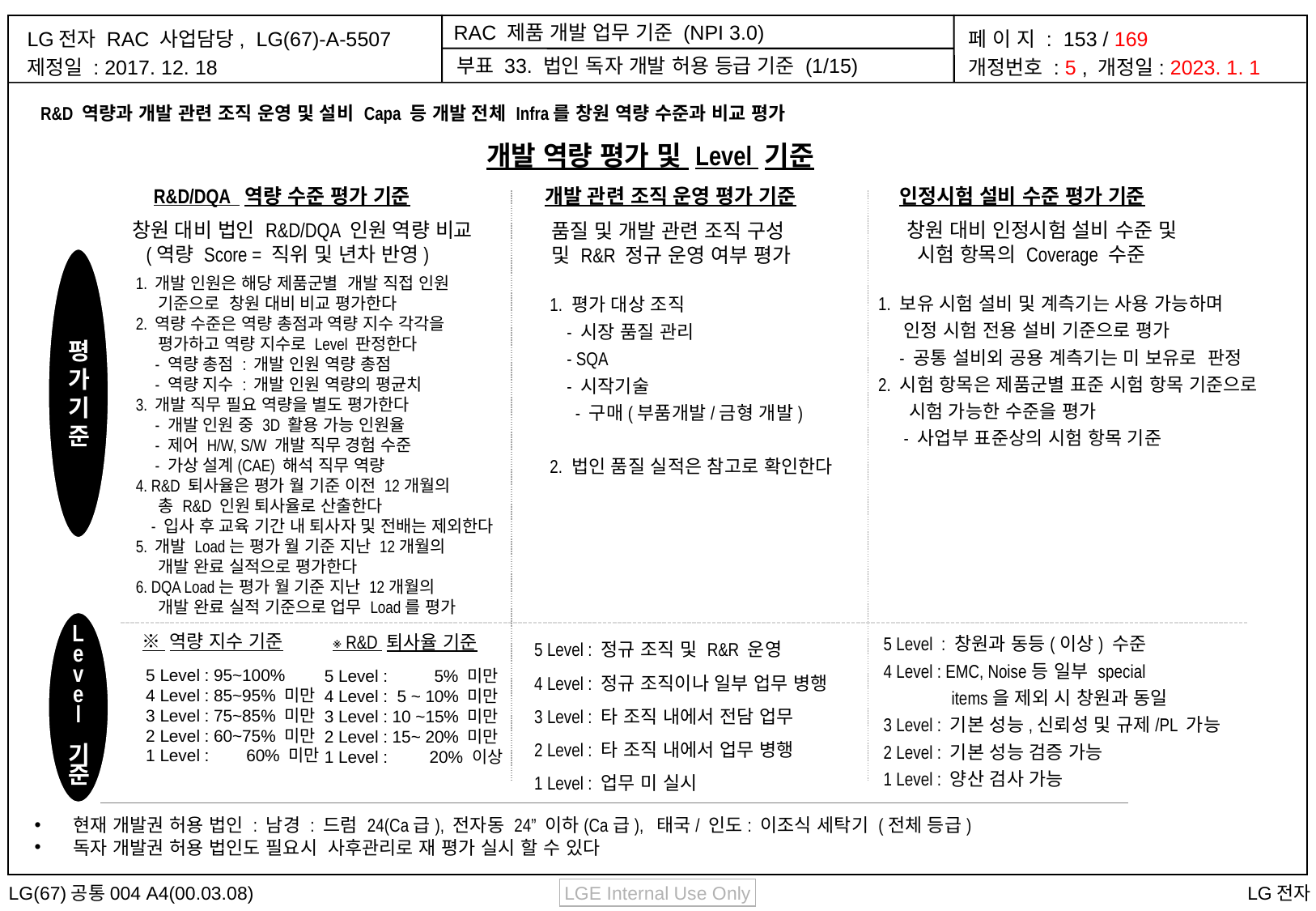

부표 33. 법인 독자 개발 허용 등급 기준 (1/15)
R&D 역량과 개발 관련 조직 운영 및 설비 Capa 등 개발 전체 Infra를 창원 역량 수준과 비교 평가
개발 역량 평가 및 Level 기준
개발 관련 조직 운영 평가 기준
인정시험 설비 수준 평가 기준
R&D/DQA  역량 수준 평가 기준
 창원 대비 법인 R&D/DQA 인원 역량 비교
     (역량 Score = 직위 및 년차 반영)
창원 대비 인정시험 설비 수준 및
 시험 항목의 Coverage 수준
품질 및 개발 관련 조직 구성
및 R&R 정규 운영 여부 평가
평가기준
1. 개발 인원은 해당 제품군별  개발 직접 인원
    기준으로  창원 대비 비교 평가한다
2. 역량 수준은 역량 총점과 역량 지수 각각을
    평가하고 역량 지수로 Level 판정한다
     - 역량 총점 : 개발 인원 역량 총점
     - 역량 지수 : 개발 인원 역량의 평균치
3. 개발 직무 필요 역량을 별도 평가한다
     - 개발 인원 중 3D 활용 가능 인원율
     - 제어 H/W, S/W 개발 직무 경험 수준
     - 가상 설계(CAE) 해석 직무 역량
4. R&D 퇴사율은 평가 월 기준 이전 12개월의
    총 R&D 인원 퇴사율로 산출한다
    - 입사 후 교육 기간 내 퇴사자 및 전배는 제외한다
5. 개발 Load는 평가 월 기준 지난 12개월의
    개발 완료 실적으로 평가한다
6. DQA Load는 평가 월 기준 지난 12개월의
    개발 완료 실적 기준으로 업무 Load를 평가
1. 보유 시험 설비 및 계측기는 사용 가능하며
    인정 시험 전용 설비 기준으로 평가
     - 공통 설비외 공용 계측기는 미 보유로  판정
2. 시험 항목은 제품군별 표준 시험 항목 기준으로
     시험 가능한 수준을 평가
      - 사업부 표준상의 시험 항목 기준
1. 평가 대상 조직
    - 시장 품질 관리
    - SQA
    - 시작기술
    - 구매(부품개발/금형 개발)

2. 법인 품질 실적은 참고로 확인한다
Leve
l

기준
5 Level : 정규 조직 및 R&R 운영
4 Level : 정규 조직이나 일부 업무 병행
3 Level : 타 조직 내에서 전담 업무
2 Level : 타 조직 내에서 업무 병행
1 Level : 업무 미 실시
※ 역량 지수 기준
※ R&D 퇴사율 기준
5 Level  : 창원과 동등(이상) 수준
4 Level : EMC, Noise등 일부 special
                items을 제외 시 창원과 동일
3 Level : 기본 성능,신뢰성 및 규제/PL 가능
2 Level : 기본 성능 검증 가능
1 Level : 양산 검사 가능
5 Level : 95~100%
4 Level : 85~95% 미만
3 Level : 75~85% 미만
2 Level : 60~75% 미만
1 Level :        60% 미만
5 Level :          5% 미만
4 Level :  5 ~ 10% 미만
3 Level : 10 ~15% 미만
2 Level : 15~ 20% 미만
1 Level :         20% 이상
 현재 개발권 허용 법인 : 남경 : 드럼 24(Ca급), 전자동 24” 이하(Ca급),  태국/ 인도: 이조식 세탁기 (전체 등급)
 독자 개발권 허용 법인도 필요시  사후관리로 재 평가 실시 할 수 있다